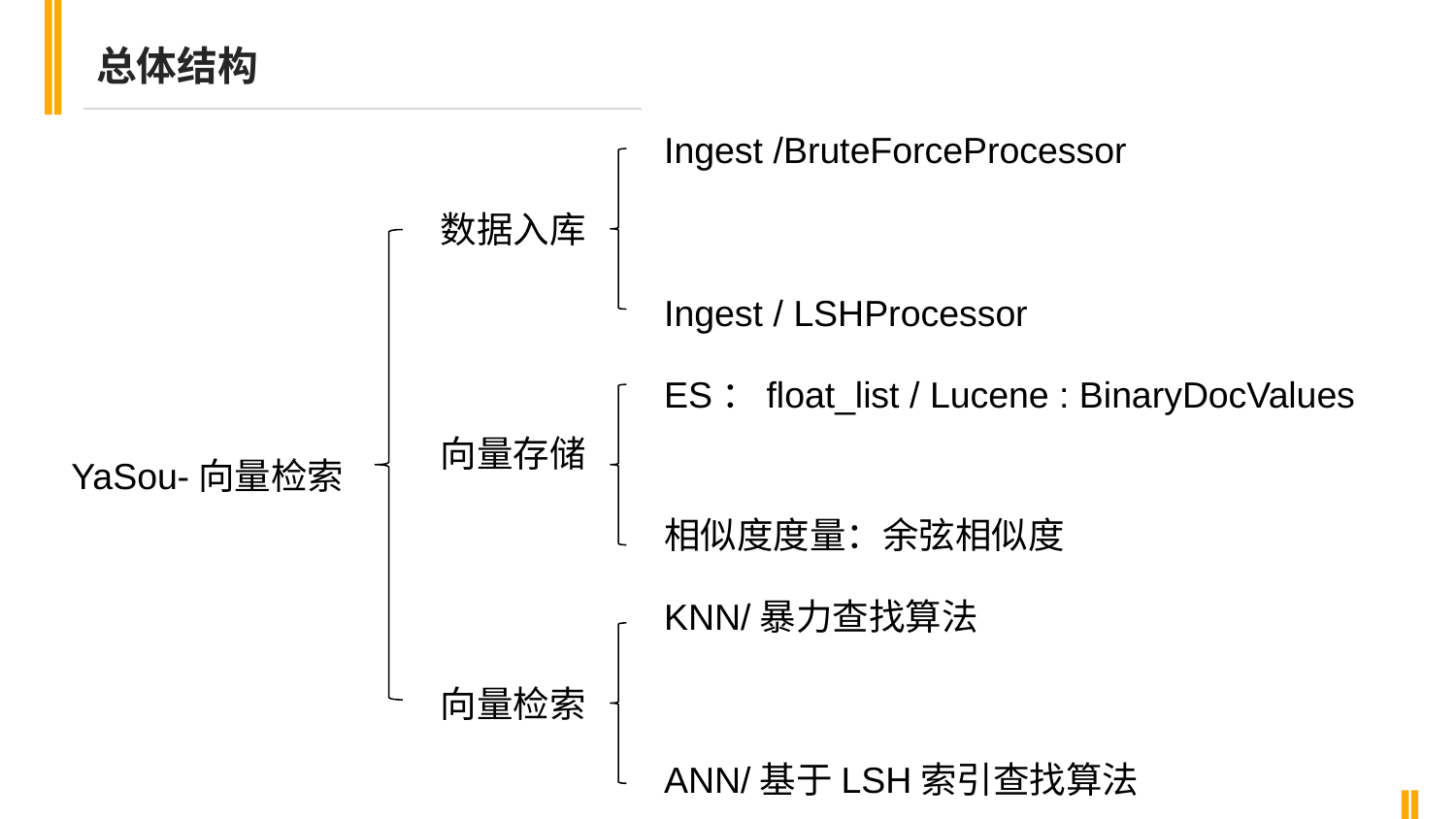

总体结构
Ingest /BruteForceProcessor

数据入库

Ingest / LSHProcessor
ES：float_list / Lucene : BinaryDocValues

向量存储
YaSou-向量检索
相似度度量：余弦相似度
KNN/暴力查找算法

向量检索
ANN/基于LSH索引查找算法